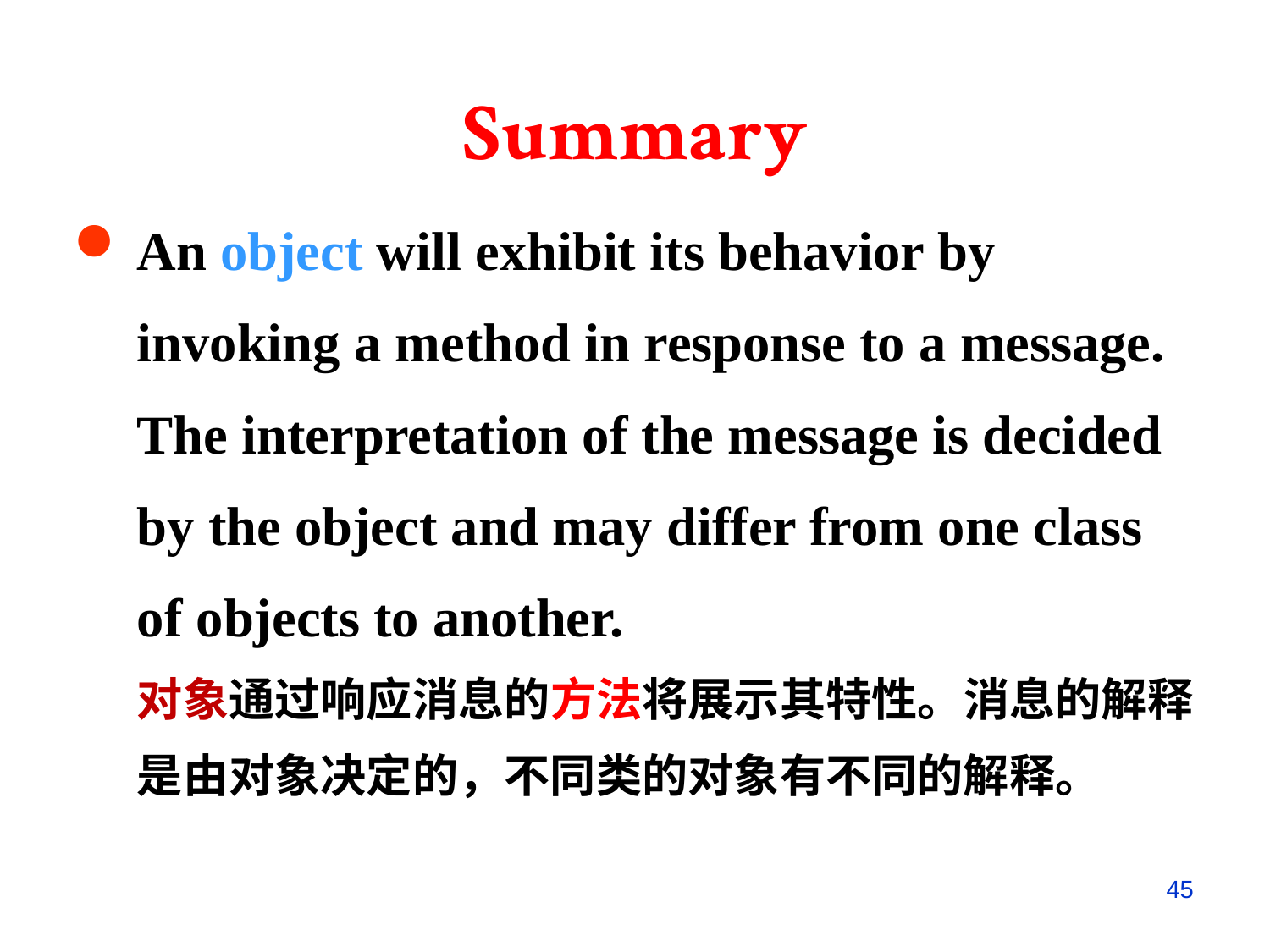

Summary
An object will exhibit its behavior by invoking a method in response to a message. The interpretation of the message is decided by the object and may differ from one class of objects to another.
对象通过响应消息的方法将展示其特性。消息的解释是由对象决定的，不同类的对象有不同的解释。
45